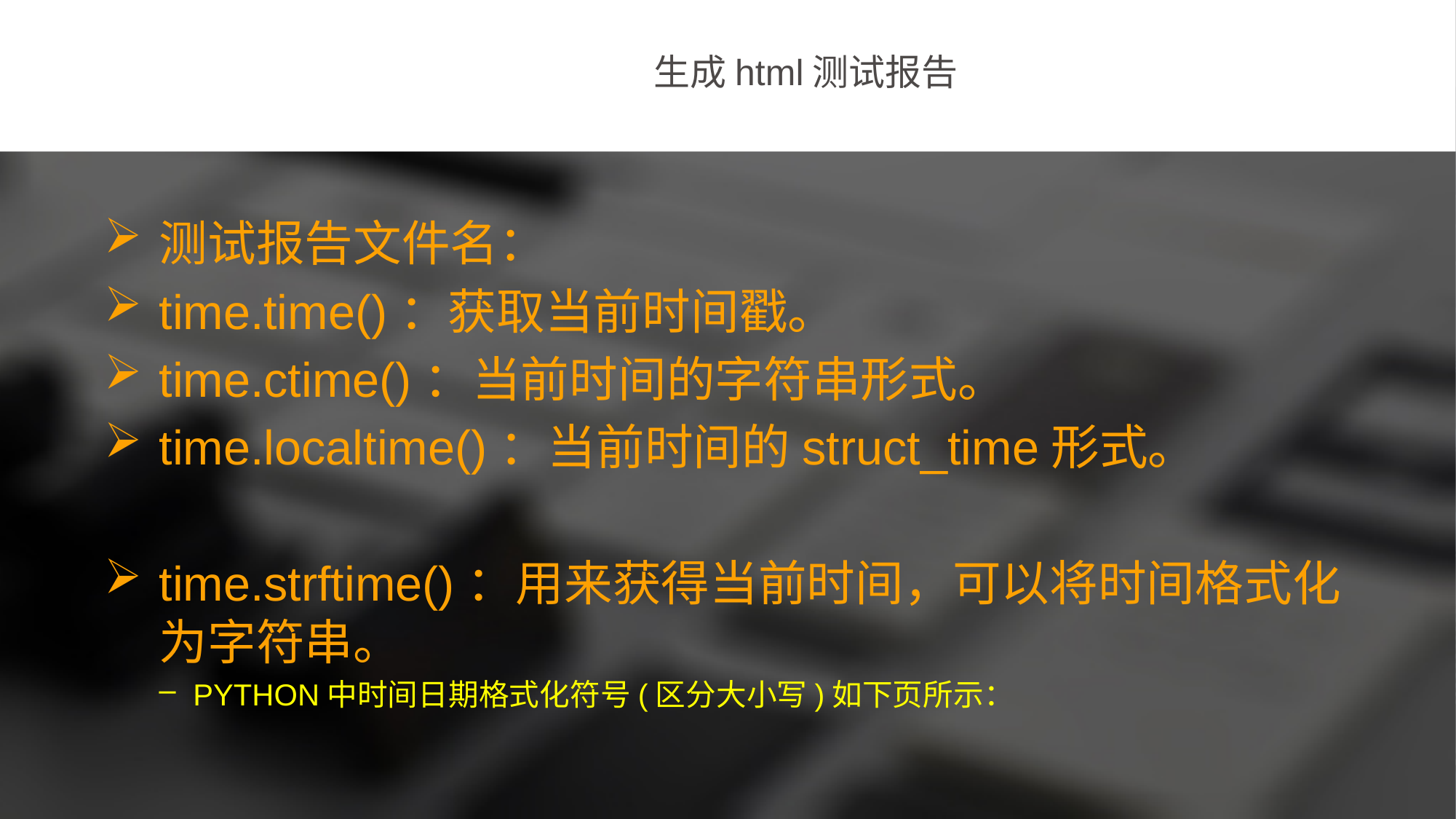

生成html测试报告
测试报告文件名：
time.time()：获取当前时间戳。
time.ctime()：当前时间的字符串形式。
time.localtime()：当前时间的struct_time形式。

time.strftime()：用来获得当前时间，可以将时间格式化为字符串。
PYTHON中时间日期格式化符号(区分大小写)如下页所示：